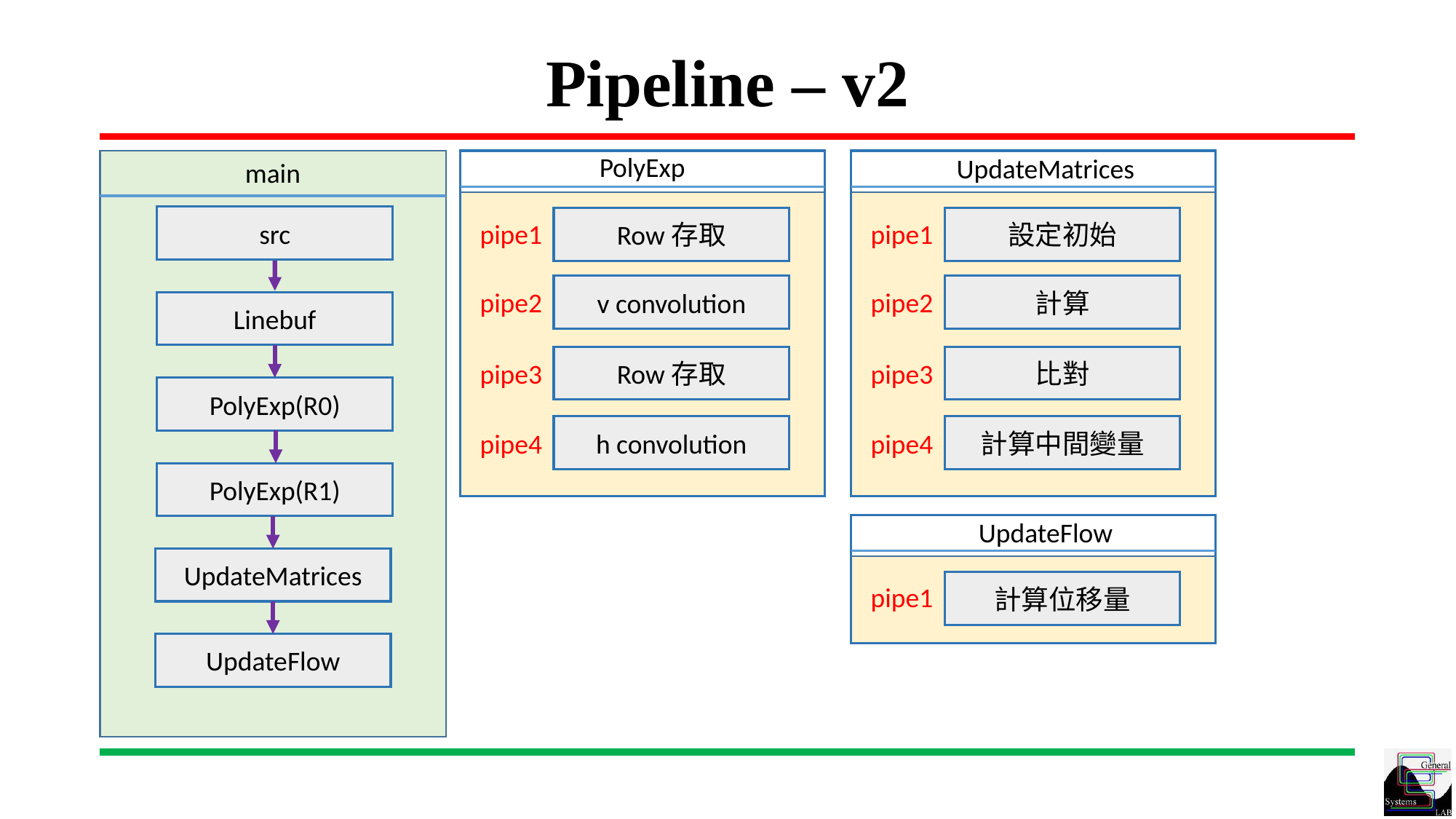

Pipeline – v2
PolyExp
UpdateMatrices
main

src
Row存取
設定初始
pipe1
pipe1
v convolution
計算
pipe2
pipe2
Linebuf
Row存取
比對
pipe3
pipe3
PolyExp(R0)
h convolution
計算中間變量
pipe4
pipe4
PolyExp(R1)
UpdateFlow

UpdateMatrices

計算位移量
pipe1
UpdateFlow